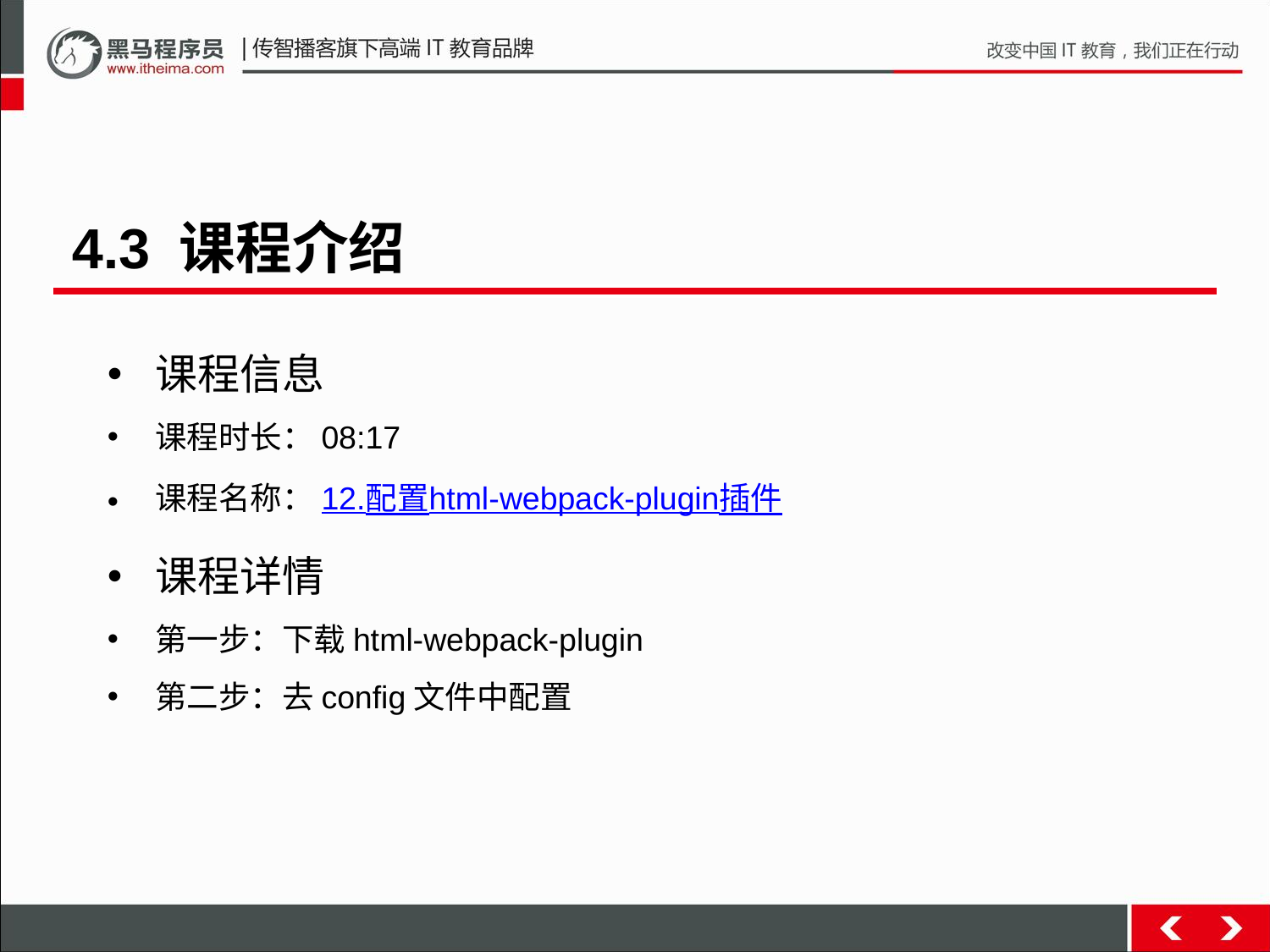

4.3 课程介绍
课程信息
课程时长：08:17
课程名称：12.配置html-webpack-plugin插件
课程详情
第一步：下载html-webpack-plugin
第二步：去config文件中配置